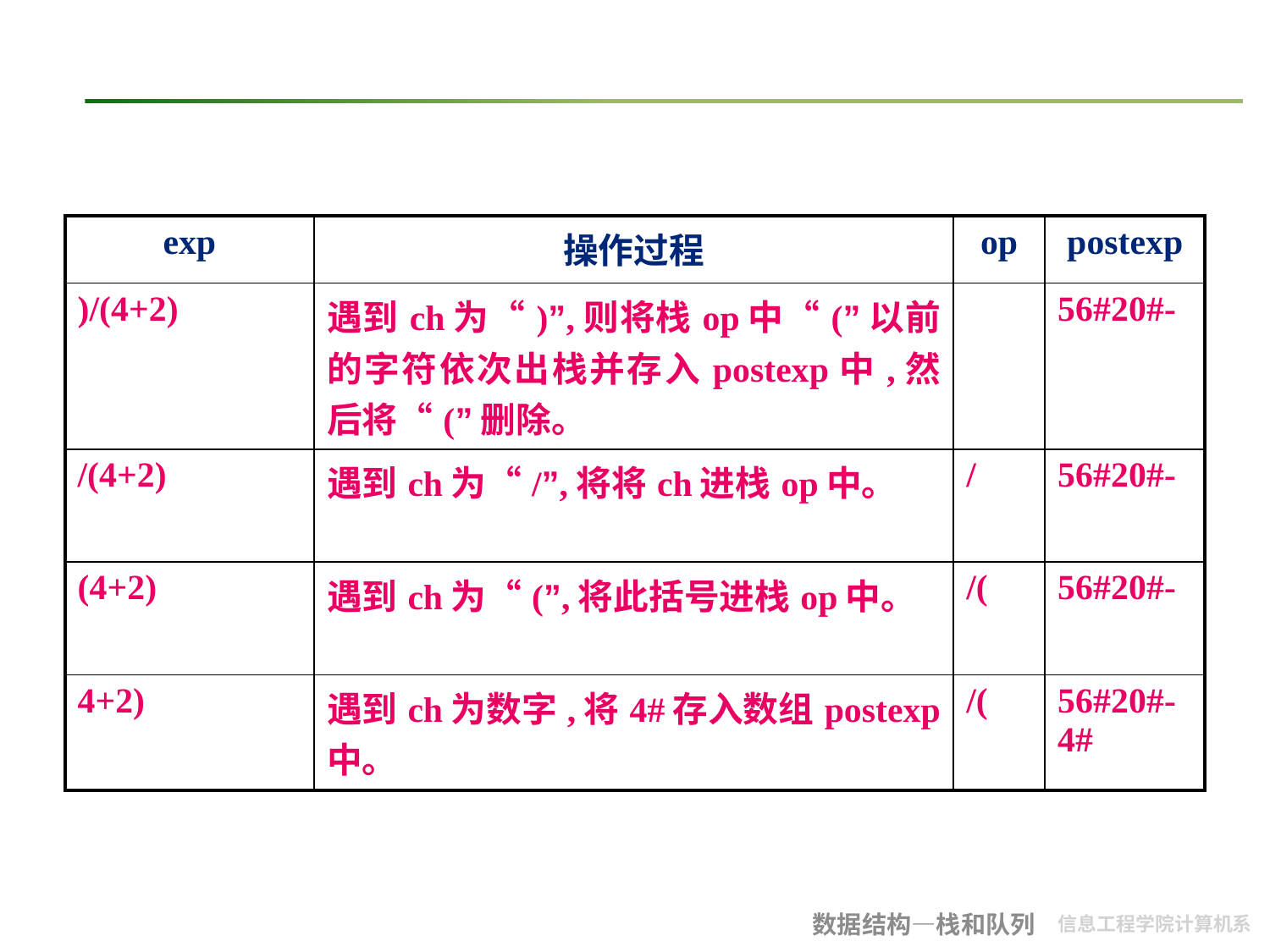

#
| exp | 操作过程 | op | postexp |
| --- | --- | --- | --- |
| )/(4+2) | 遇到ch为“)”,则将栈op中“(”以前的字符依次出栈并存入postexp中,然后将“(”删除。 |  | 56#20#- |
| /(4+2) | 遇到ch为“/”,将将ch进栈op中。 | / | 56#20#- |
| (4+2) | 遇到ch为“(”,将此括号进栈op中。 | /( | 56#20#- |
| 4+2) | 遇到ch为数字,将4#存入数组postexp中。 | /( | 56#20#-4# |